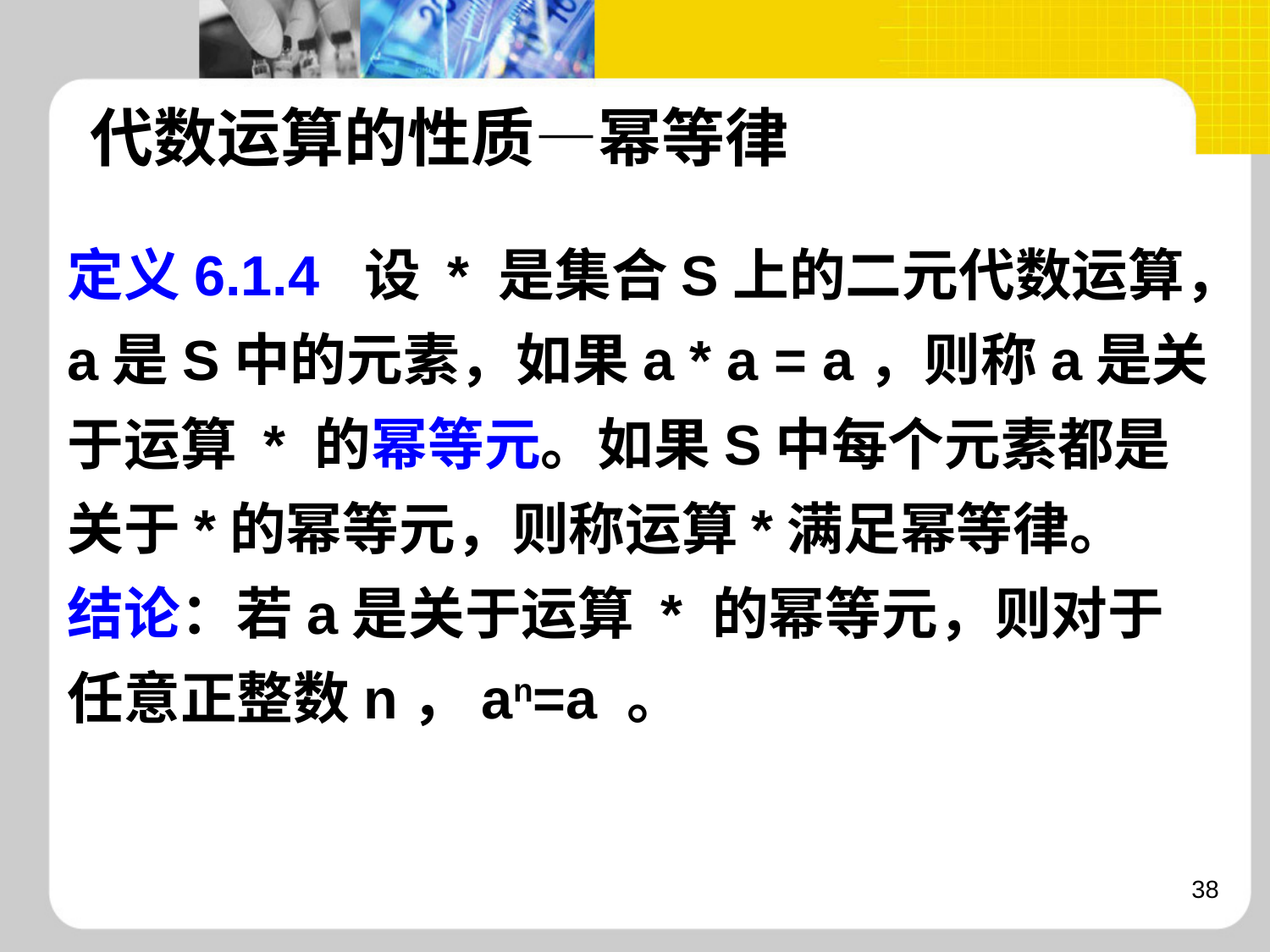

代数运算的性质—幂等律
定义6.1.4  设 * 是集合S上的二元代数运算，a是S中的元素，如果a * a = a，则称a是关于运算 * 的幂等元。如果S中每个元素都是关于*的幂等元，则称运算*满足幂等律。
结论：若a是关于运算 * 的幂等元，则对于任意正整数n，an=a 。
38